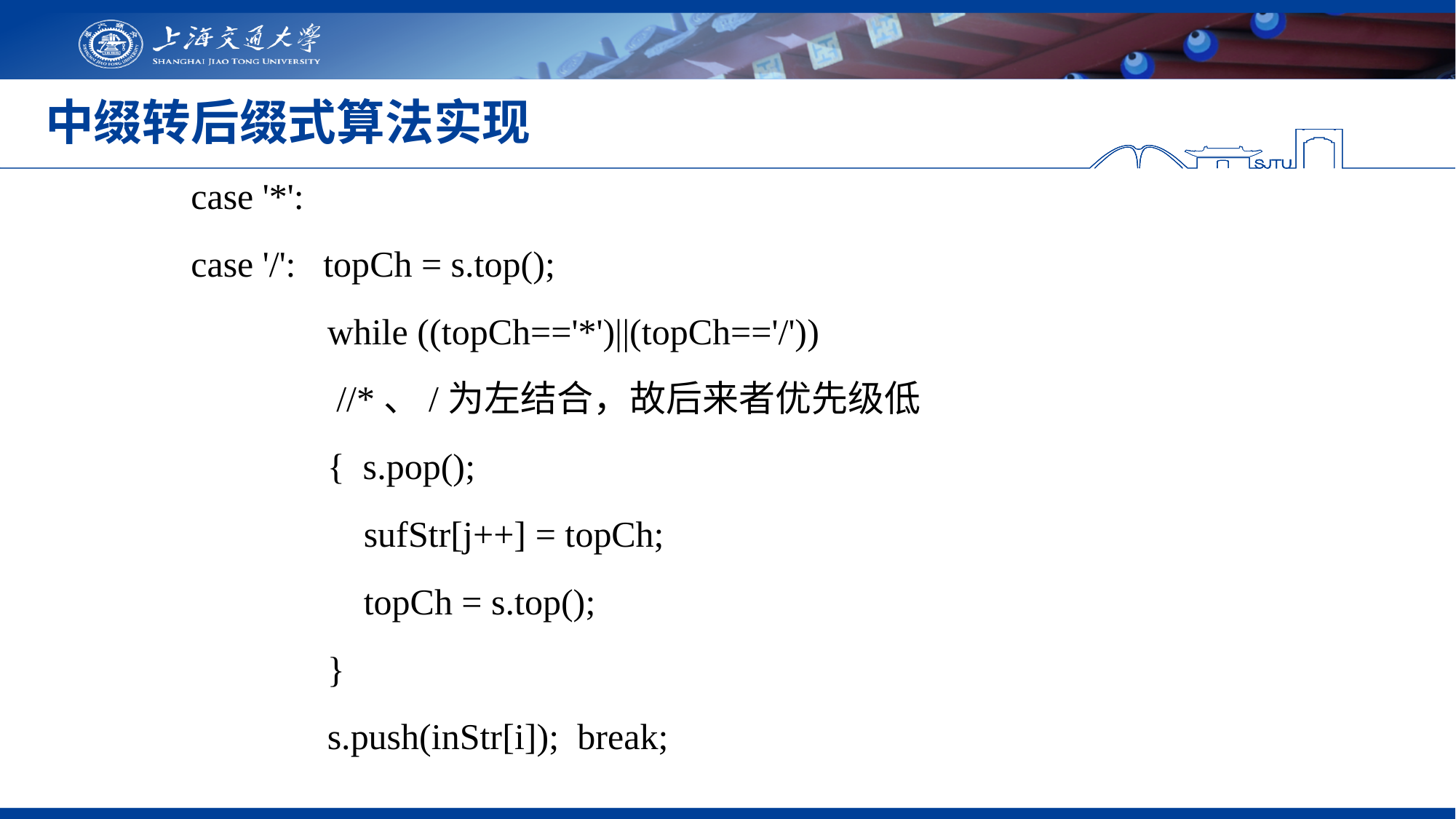

# 中缀转后缀式算法实现
                case '*':
                case '/':   topCh = s.top();
                               while ((topCh=='*')||(topCh=='/'))
                                //*、/为左结合，故后来者优先级低
                               {  s.pop();
                                   sufStr[j++] = topCh;
                                   topCh = s.top();
                               }
                               s.push(inStr[i]);  break;